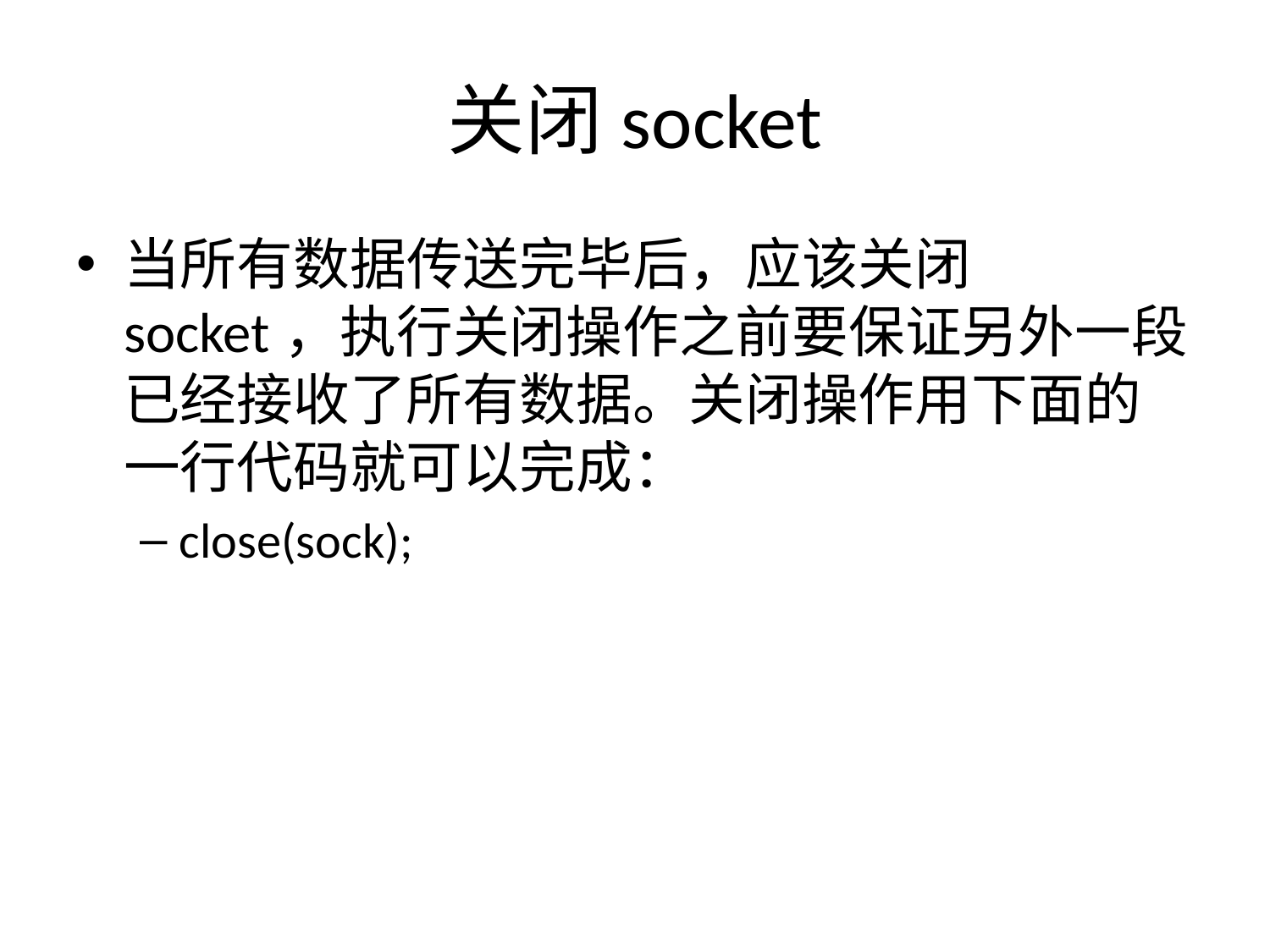

# 关闭socket
当所有数据传送完毕后，应该关闭socket，执行关闭操作之前要保证另外一段已经接收了所有数据。关闭操作用下面的一行代码就可以完成：
close(sock);